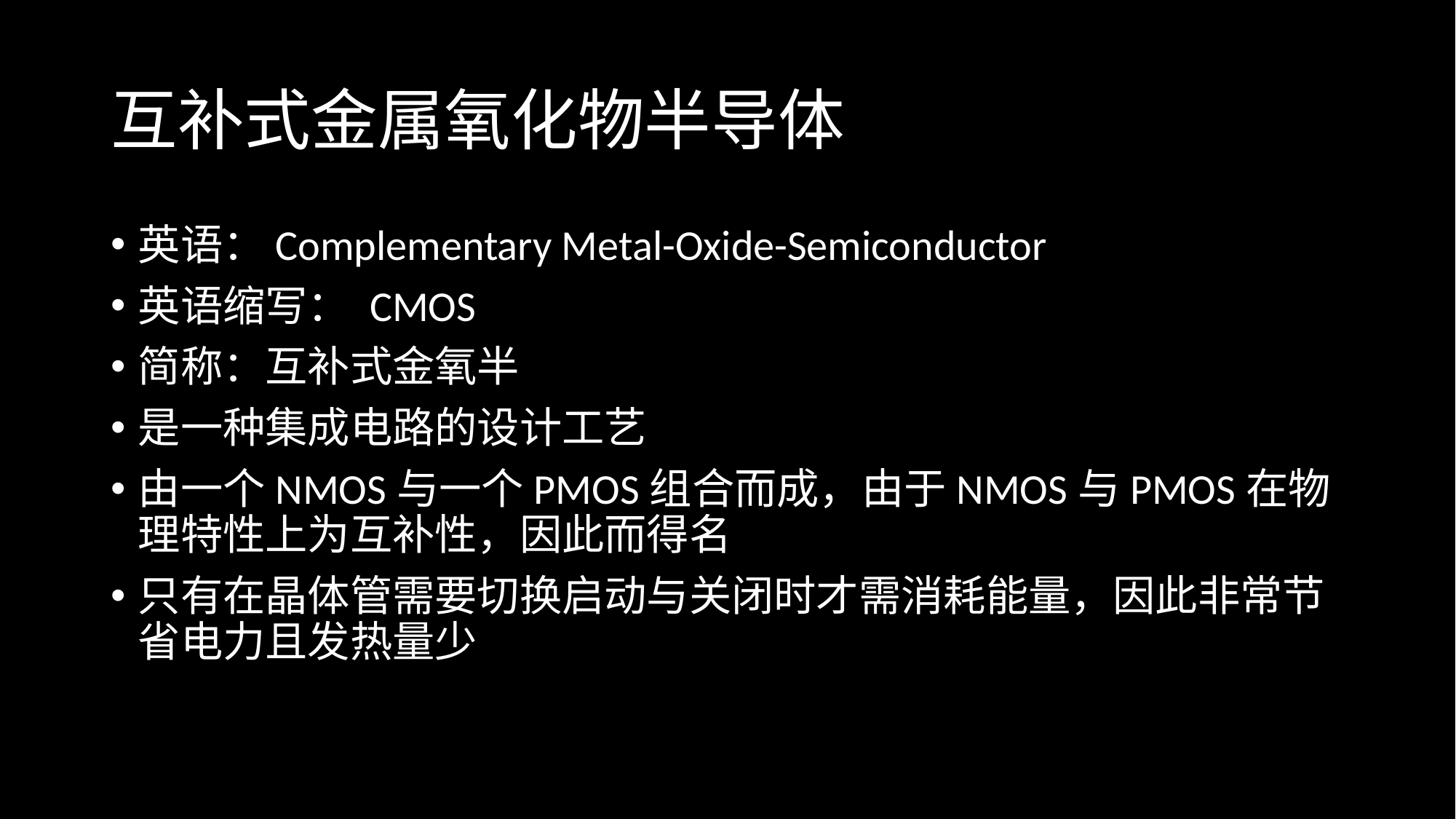

# 互补式金属氧化物半导体
英语：Complementary Metal-Oxide-Semiconductor
英语缩写： CMOS
简称：互补式金氧半
是一种集成电路的设计工艺
由一个NMOS与一个PMOS组合而成，由于NMOS与PMOS在物理特性上为互补性，因此而得名
只有在晶体管需要切换启动与关闭时才需消耗能量，因此非常节省电力且发热量少